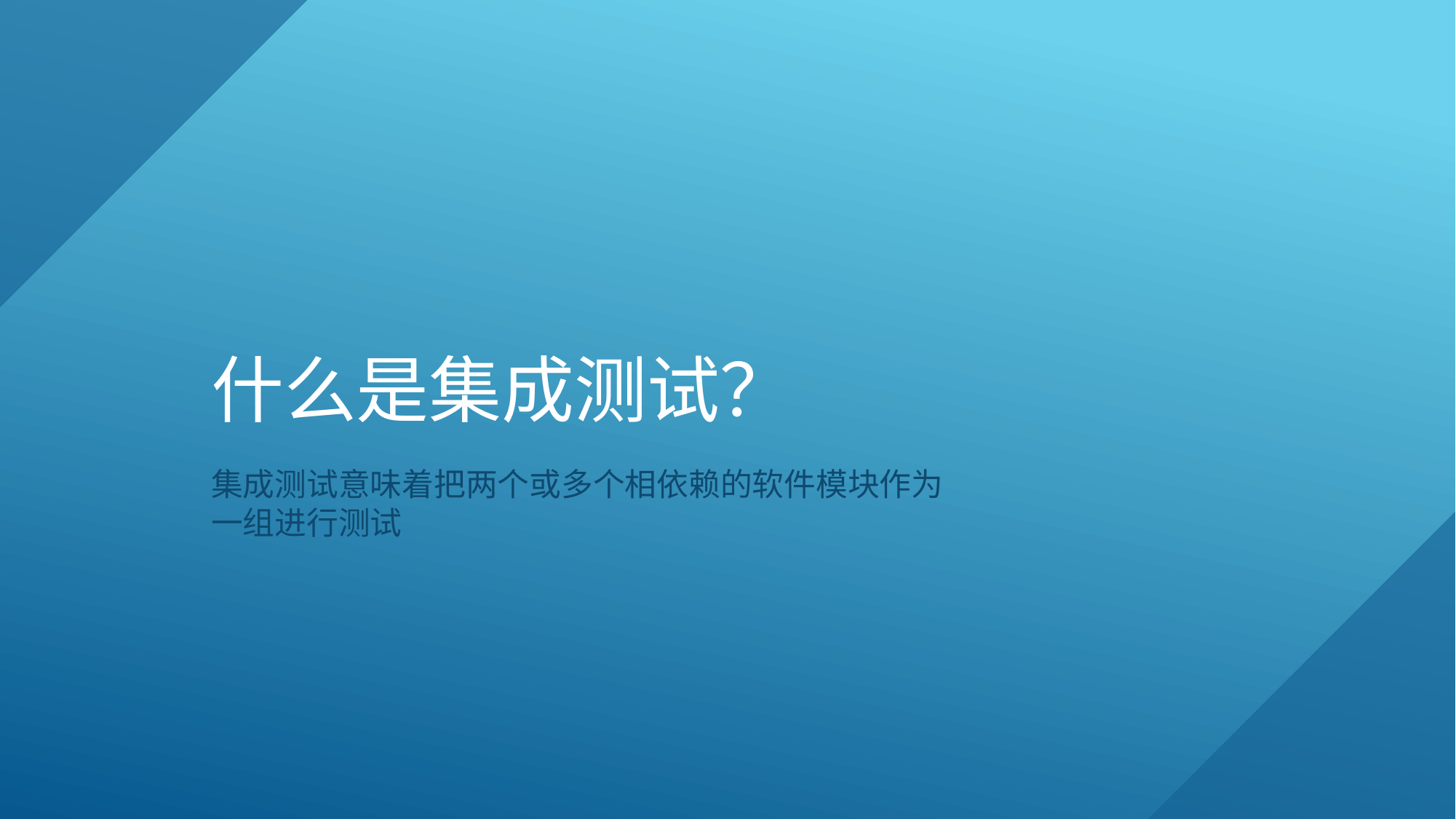

# 什么是集成测试？
集成测试意味着把两个或多个相依赖的软件模块作为一组进行测试